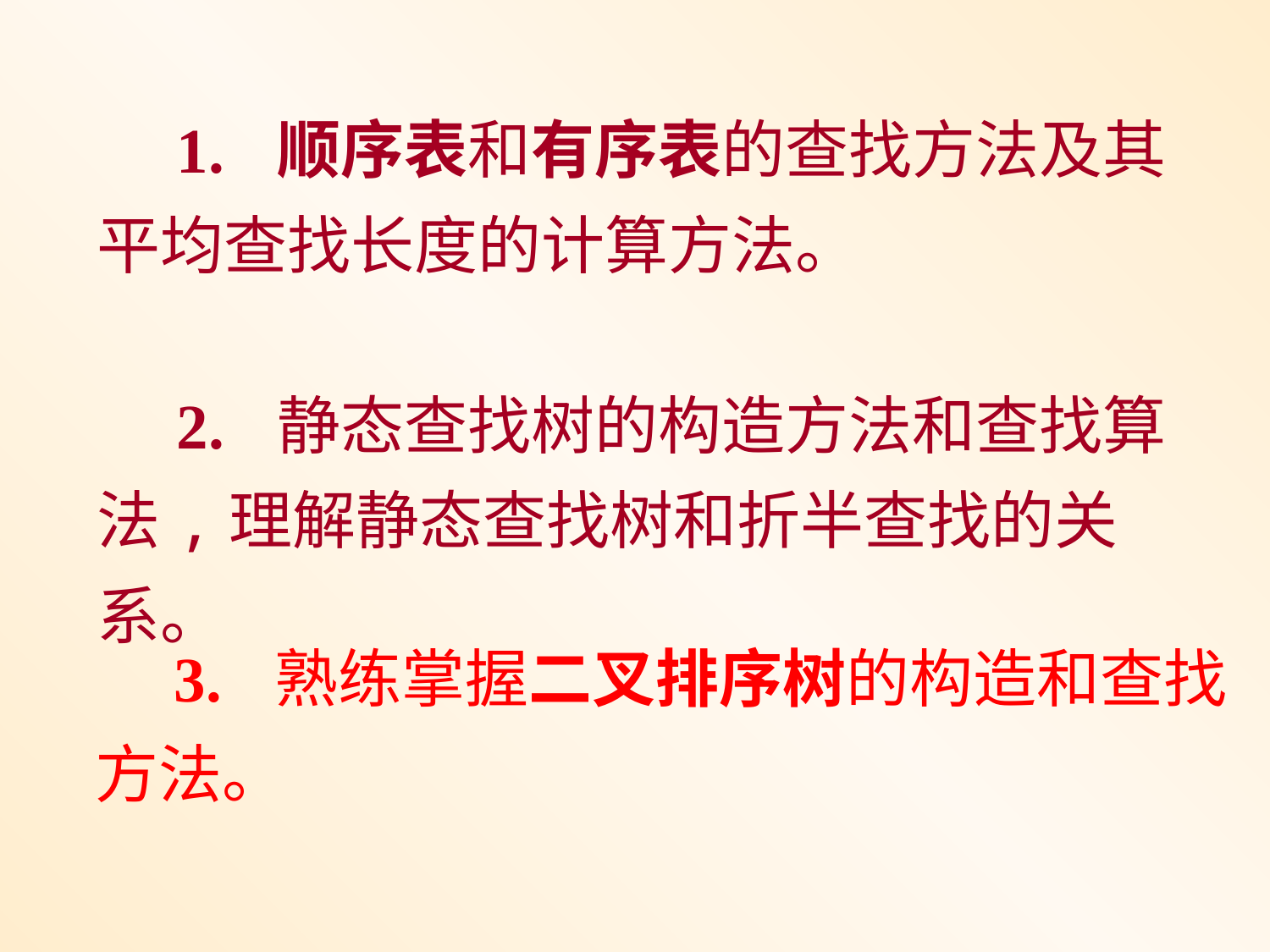

1. 顺序表和有序表的查找方法及其平均查找长度的计算方法。
     2. 静态查找树的构造方法和查找算法,理解静态查找树和折半查找的关系。
     3. 熟练掌握二叉排序树的构造和查找方法。